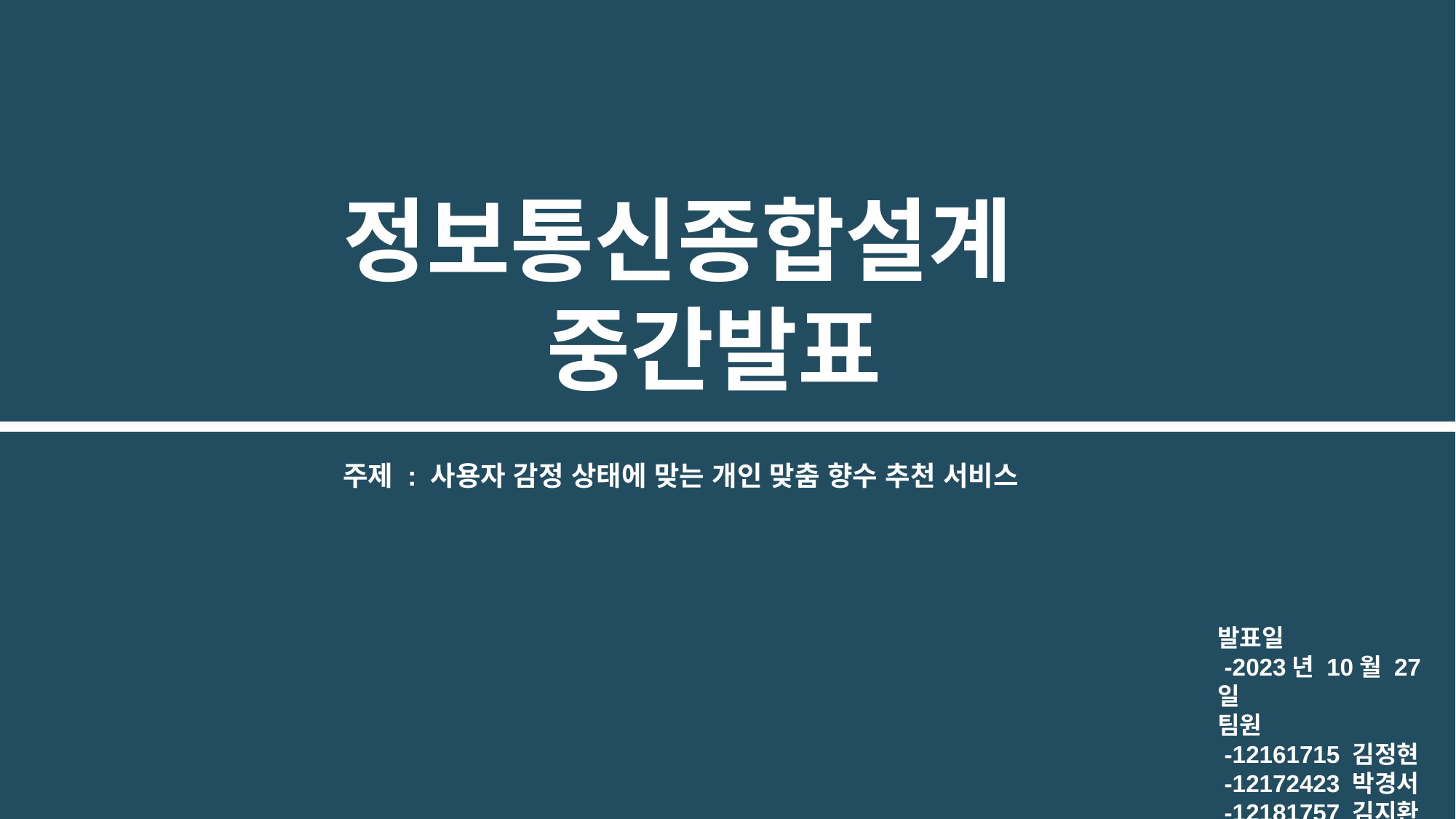

정보통신종합설계
중간발표
주제 : 사용자 감정 상태에 맞는 개인 맞춤 향수 추천 서비스
발표일
 -2023년 10월 27일
팀원
 -12161715 김정현
 -12172423 박경서
 -12181757 김지환